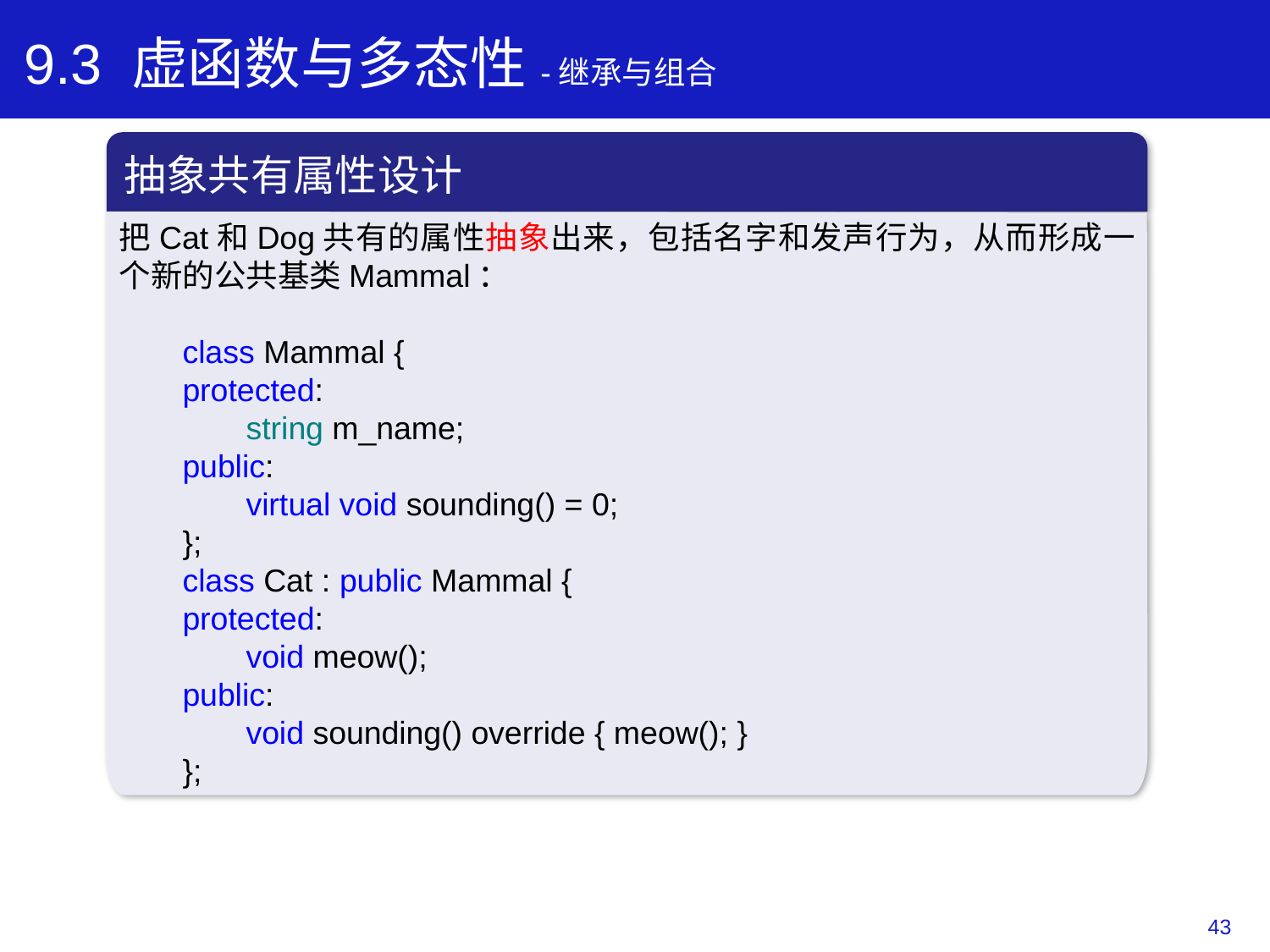

9.3 虚函数与多态性-继承与组合
抽象共有属性设计
把Cat和Dog共有的属性抽象出来，包括名字和发声行为，从而形成一个新的公共基类Mammal：

class Mammal {
protected:
string m_name;
public:
virtual void sounding() = 0;
};
class Cat : public Mammal {
protected:
void meow();
public:
void sounding() override { meow(); }
};
43